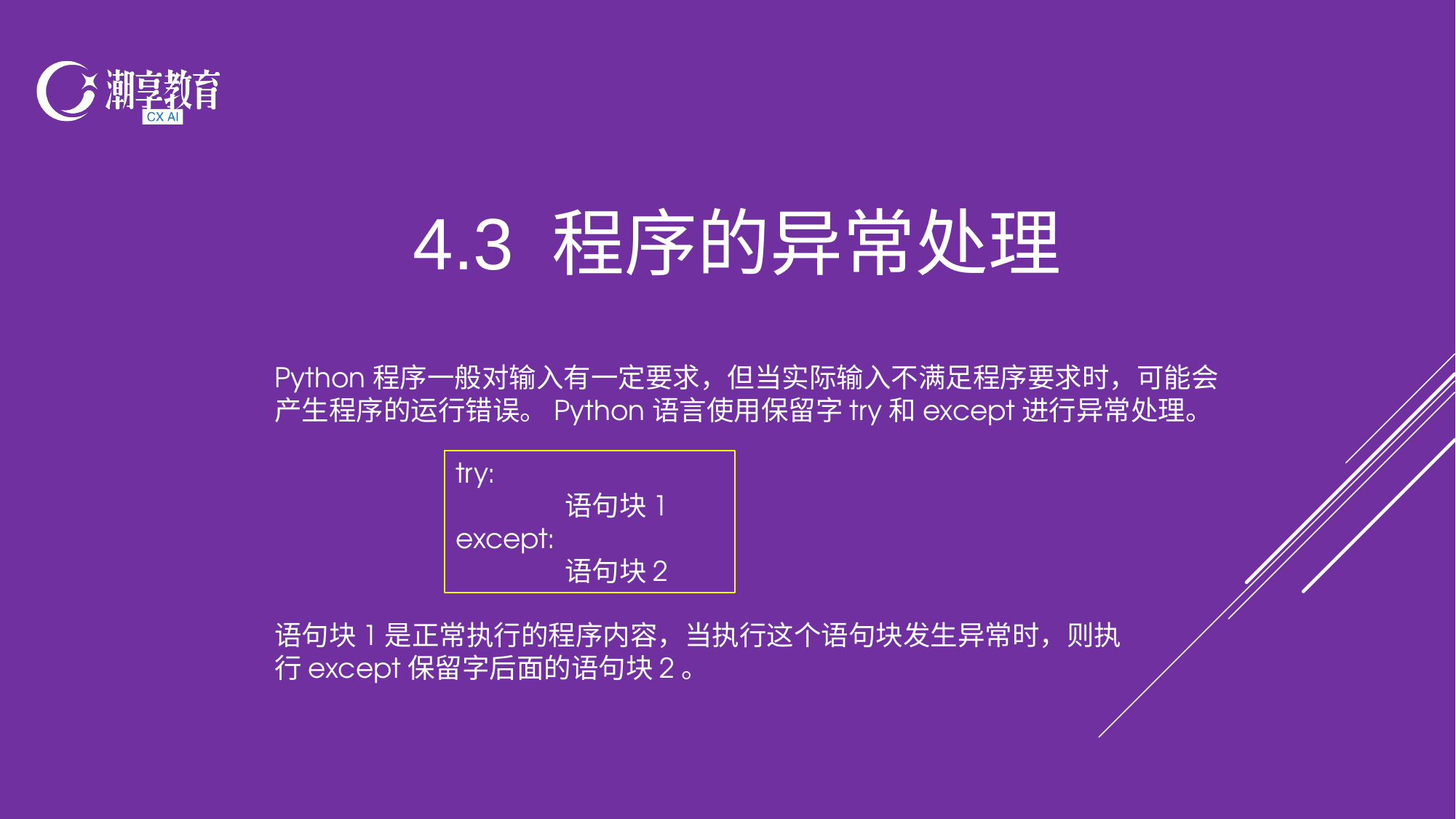

4.3 程序的异常处理
Python程序一般对输入有一定要求，但当实际输入不满足程序要求时，可能会产生程序的运行错误。Python语言使用保留字try和except进行异常处理。
try:
	语句块1
except:
	语句块2
语句块1是正常执行的程序内容，当执行这个语句块发生异常时，则执行except保留字后面的语句块2。